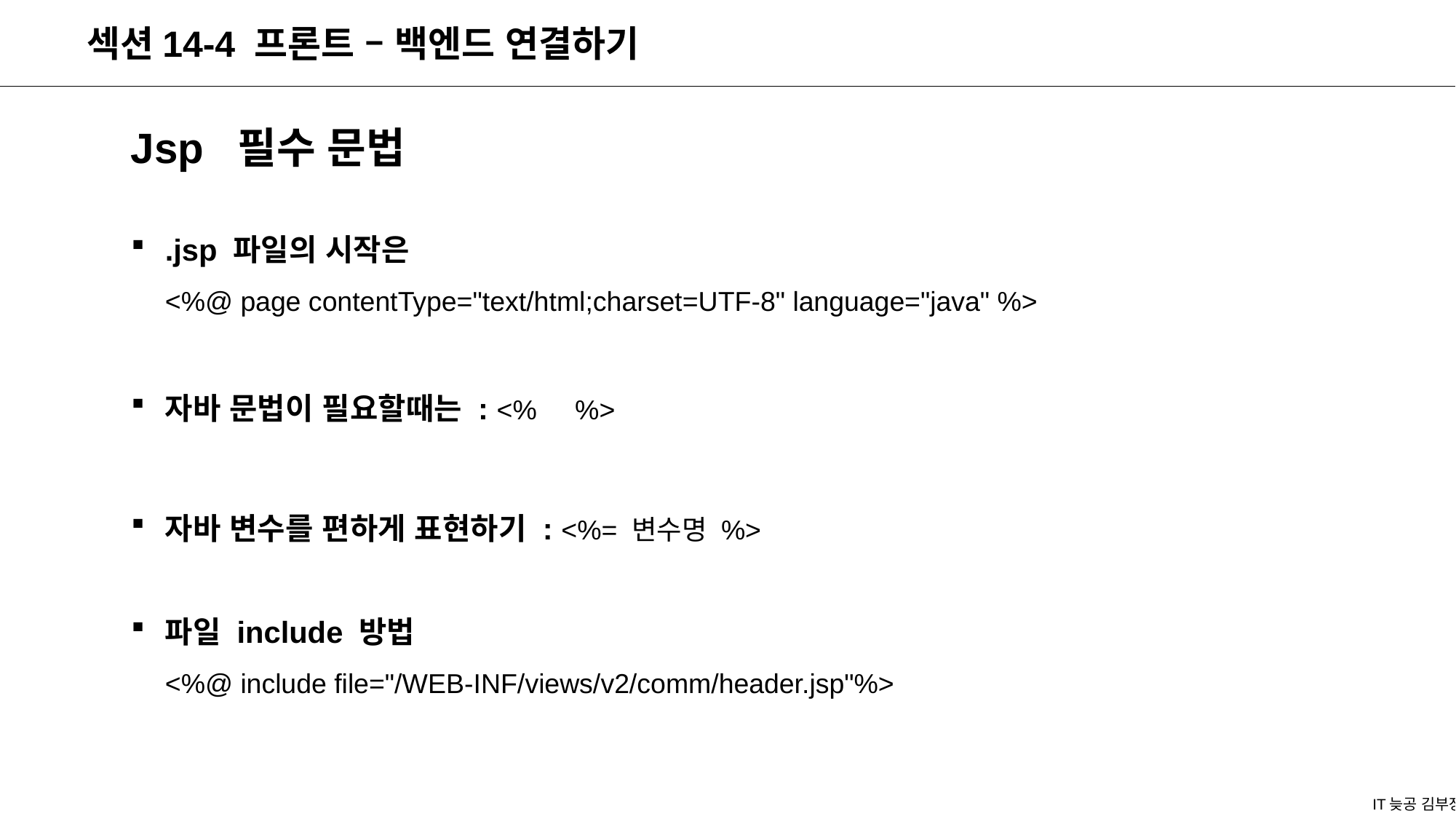

섹션14-4 프론트 – 백엔드 연결하기
Jsp  필수 문법
.jsp 파일의 시작은
<%@ page contentType="text/html;charset=UTF-8" language="java" %>

자바 문법이 필요할때는 : <%     %>
자바 변수를 편하게 표현하기 : <%= 변수명 %>

파일 include 방법
<%@ include file="/WEB-INF/views/v2/comm/header.jsp"%>
IT늦공 김부장